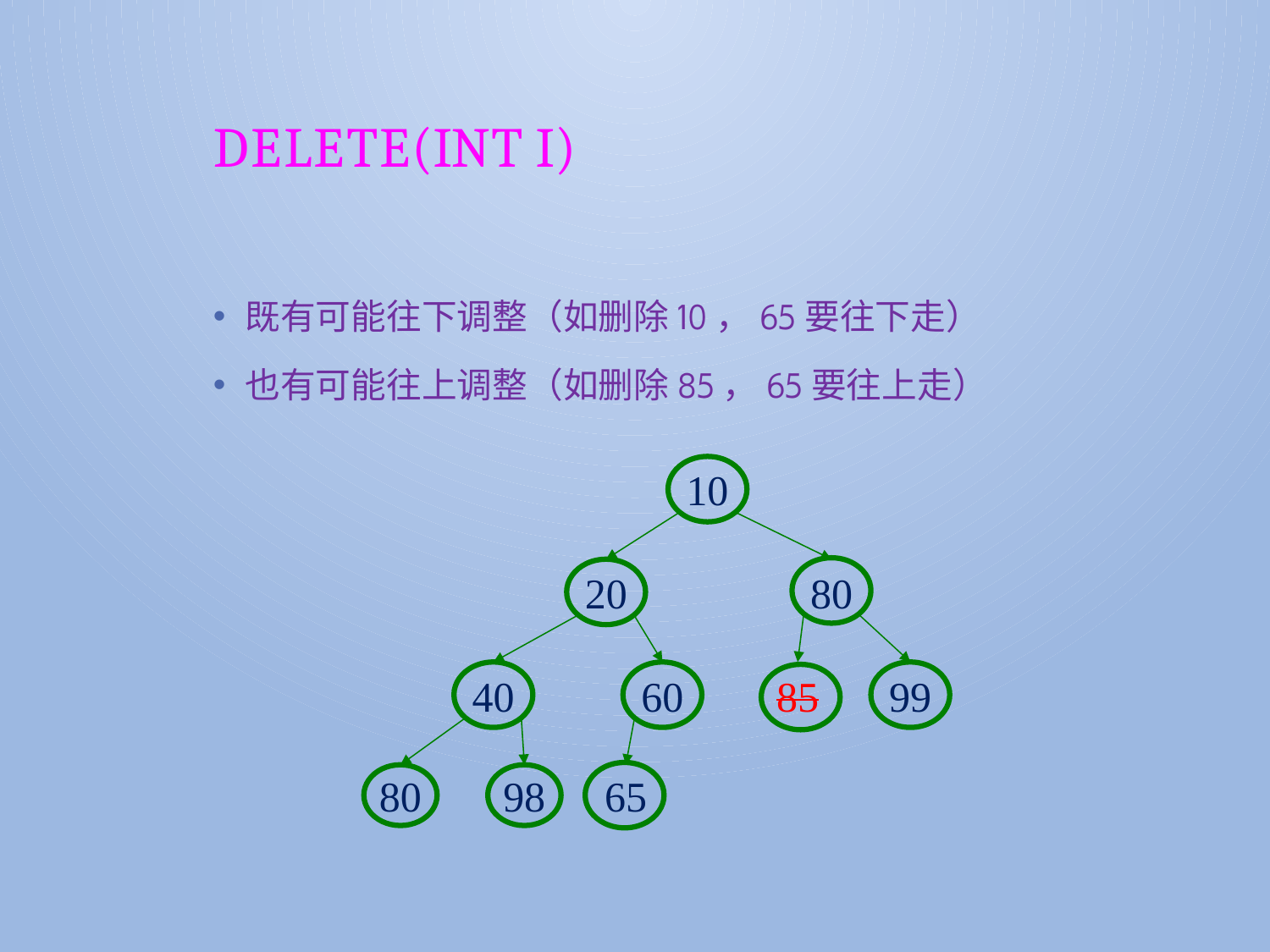

# Delete(int i)
既有可能往下调整（如删除10，65要往下走）
也有可能往上调整（如删除85，65要往上走）
10

20
80
40
60
85
99

80
98
65